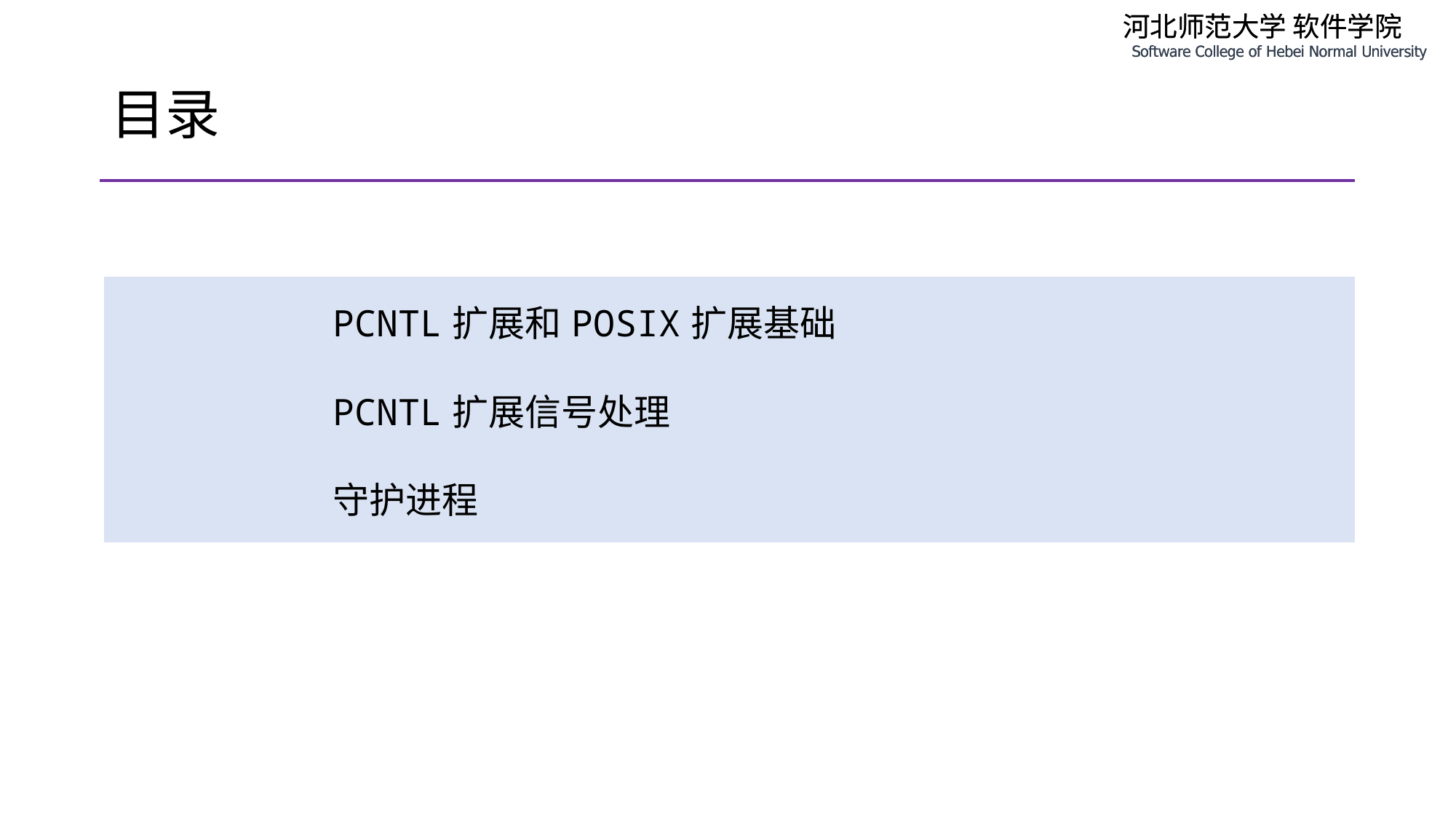

# 目录
| PCNTL扩展和POSIX扩展基础 |
| --- |
| PCNTL扩展信号处理 |
| 守护进程 |